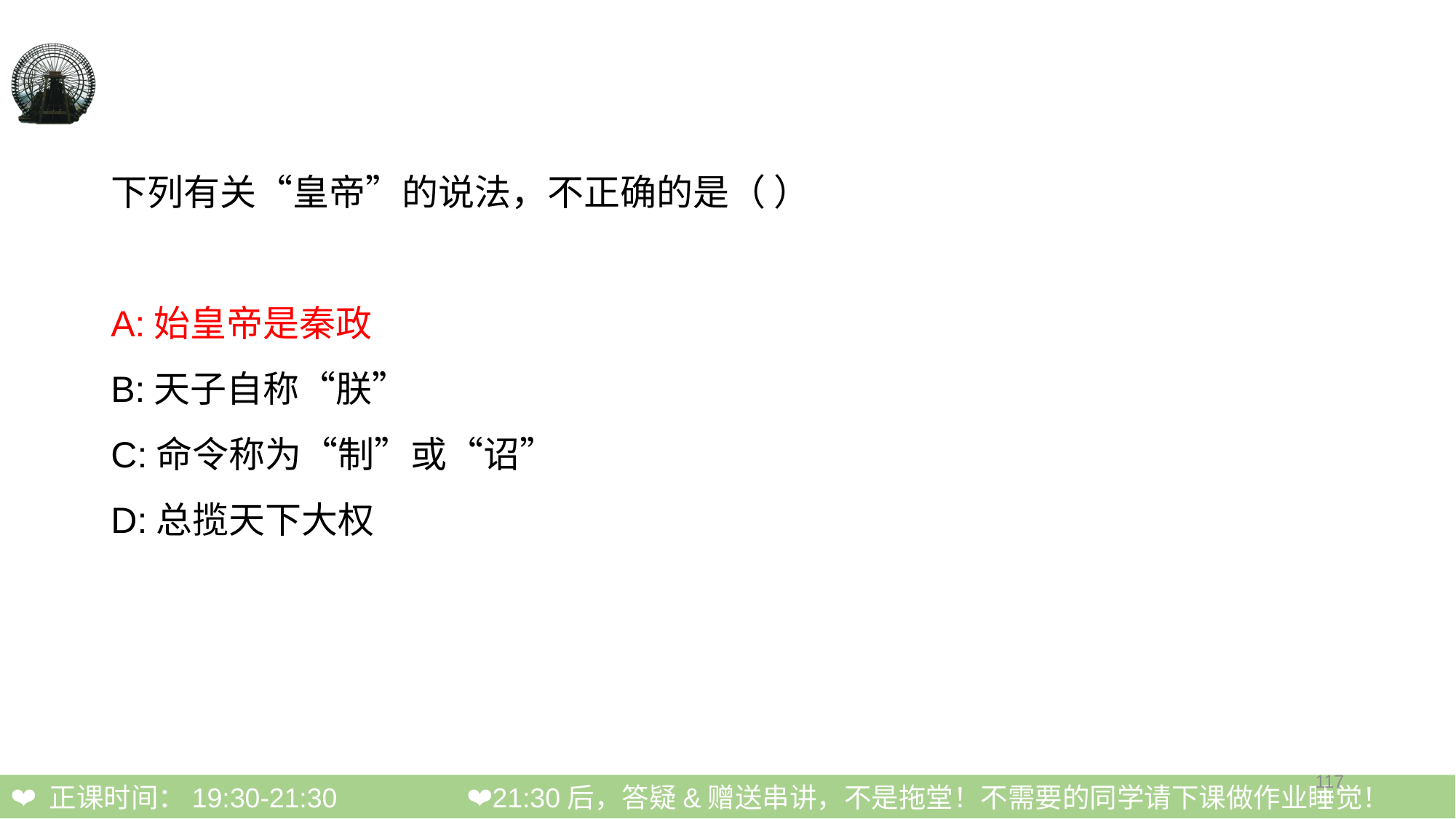

#
下列有关“皇帝”的说法，不正确的是（ ）

A:始皇帝是秦政
B:天子自称“朕”
C:命令称为“制”或“诏”
D:总揽天下大权

117